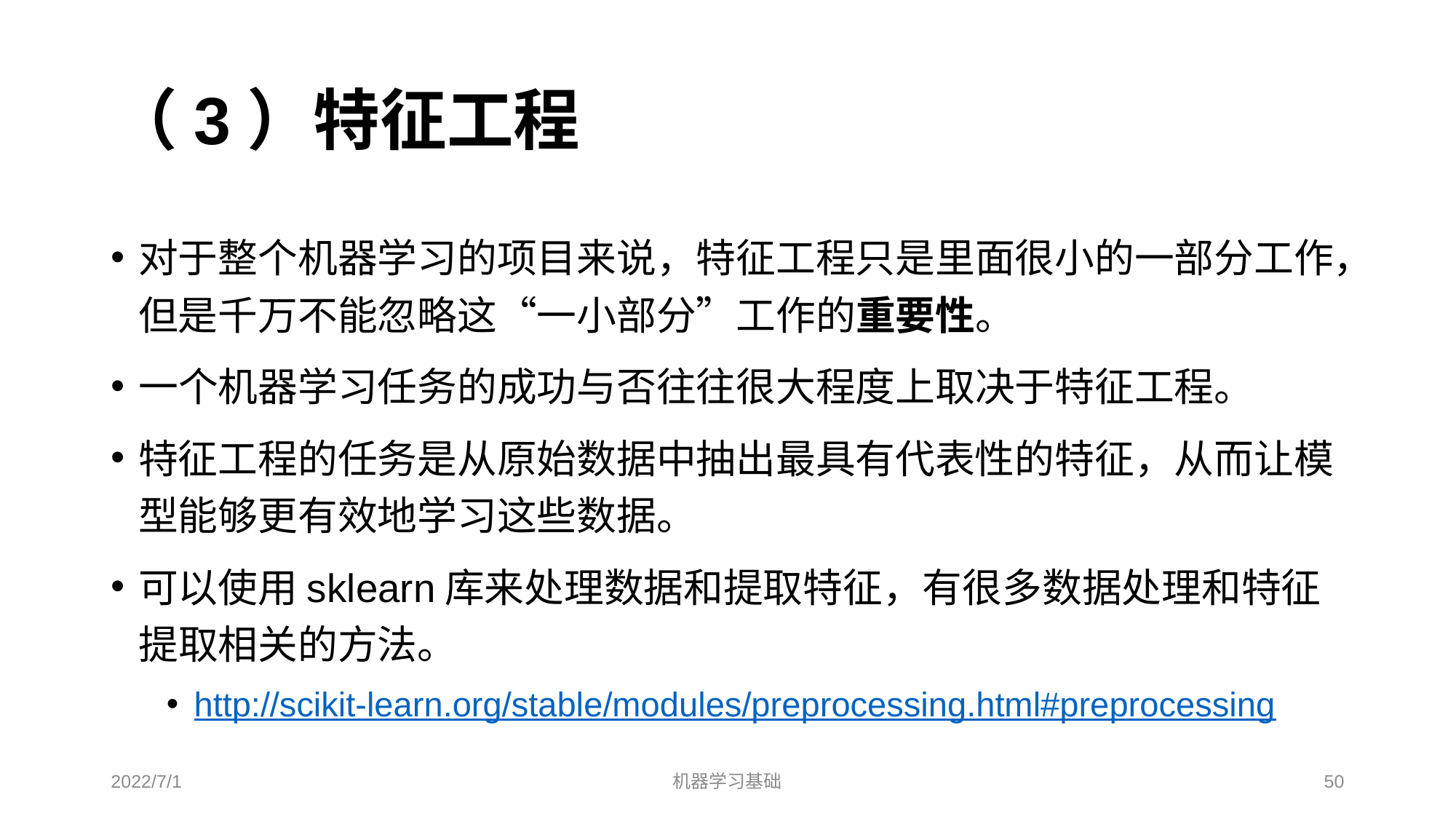

# （3）特征工程
对于整个机器学习的项目来说，特征工程只是里面很小的一部分工作，但是千万不能忽略这“一小部分”工作的重要性。
一个机器学习任务的成功与否往往很大程度上取决于特征工程。
特征工程的任务是从原始数据中抽出最具有代表性的特征，从而让模型能够更有效地学习这些数据。
可以使用sklearn库来处理数据和提取特征，有很多数据处理和特征提取相关的方法。
http://scikit-learn.org/stable/modules/preprocessing.html#preprocessing
2022/7/1
机器学习基础
50